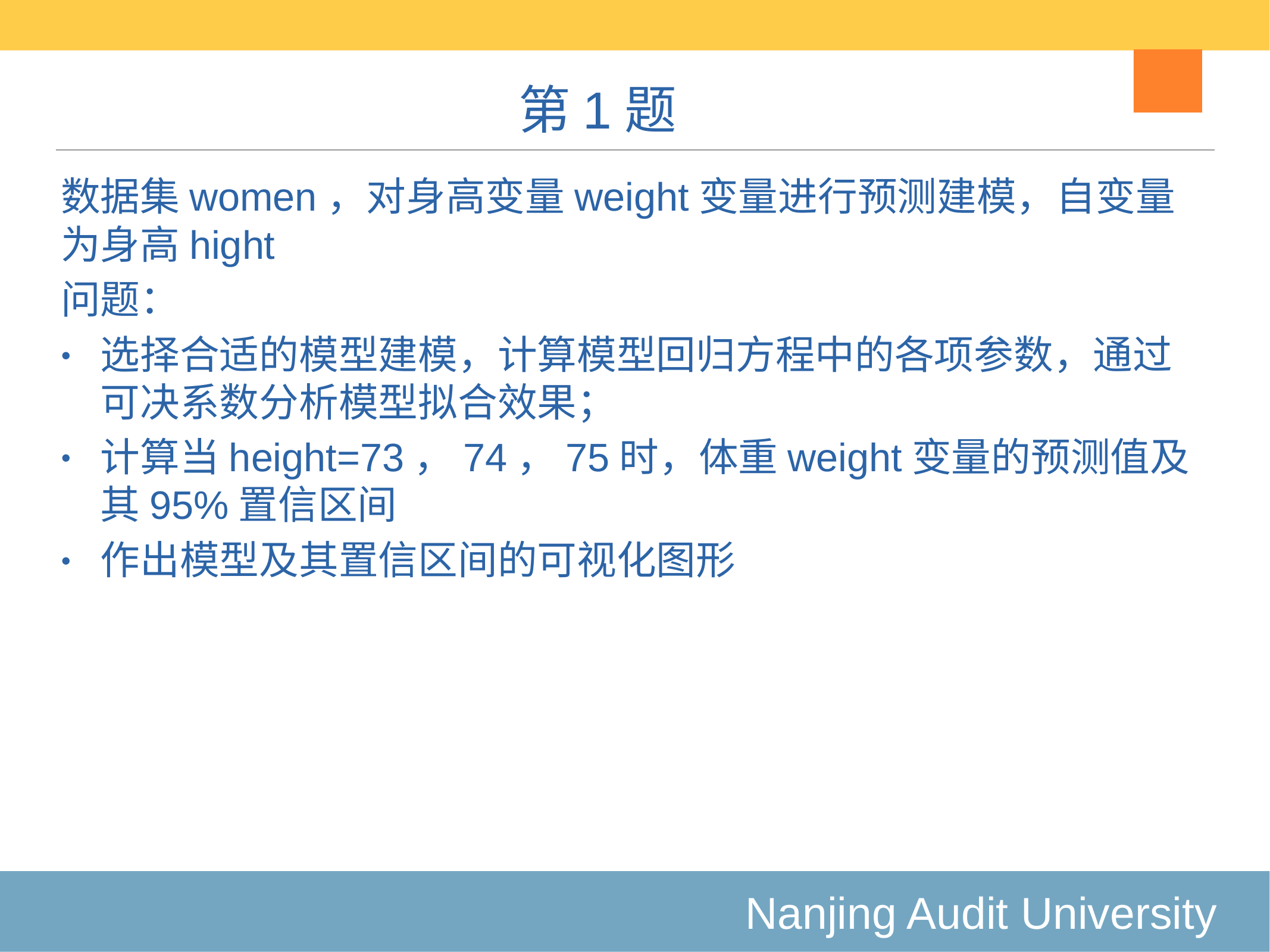

# 第1题
数据集women，对身高变量weight变量进行预测建模，自变量为身高hight
问题：
选择合适的模型建模，计算模型回归方程中的各项参数，通过可决系数分析模型拟合效果；
计算当height=73，74，75时，体重weight变量的预测值及其95%置信区间
作出模型及其置信区间的可视化图形